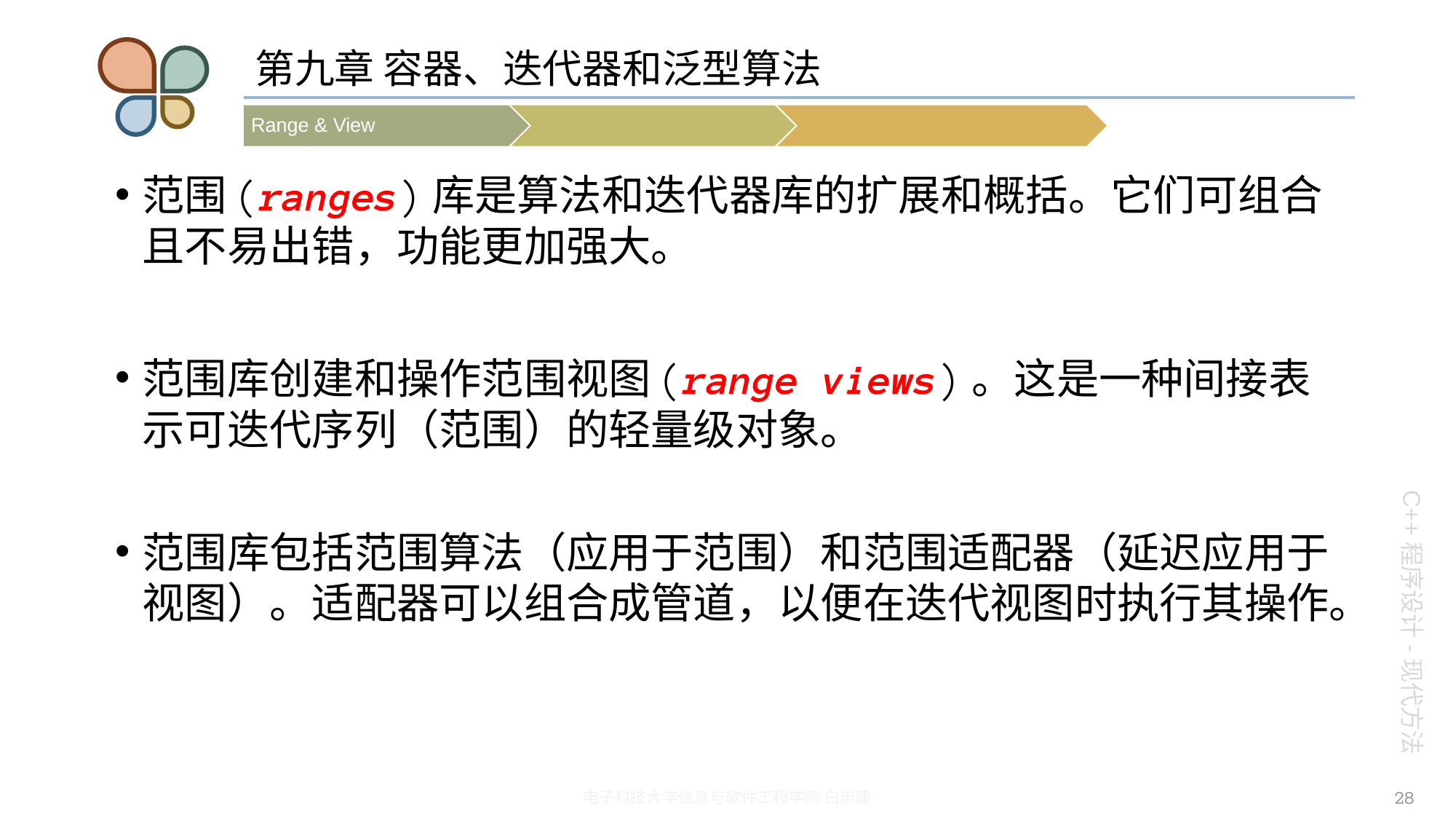

# 第九章 容器、迭代器和泛型算法
Range & View

范围(ranges)库是算法和迭代器库的扩展和概括。它们可组合且不易出错，功能更加强大。

范围库创建和操作范围视图(range views)。这是一种间接表示可迭代序列（范围）的轻量级对象。

范围库包括范围算法（应用于范围）和范围适配器（延迟应用于视图）。适配器可以组合成管道，以便在迭代视图时执行其操作。

28